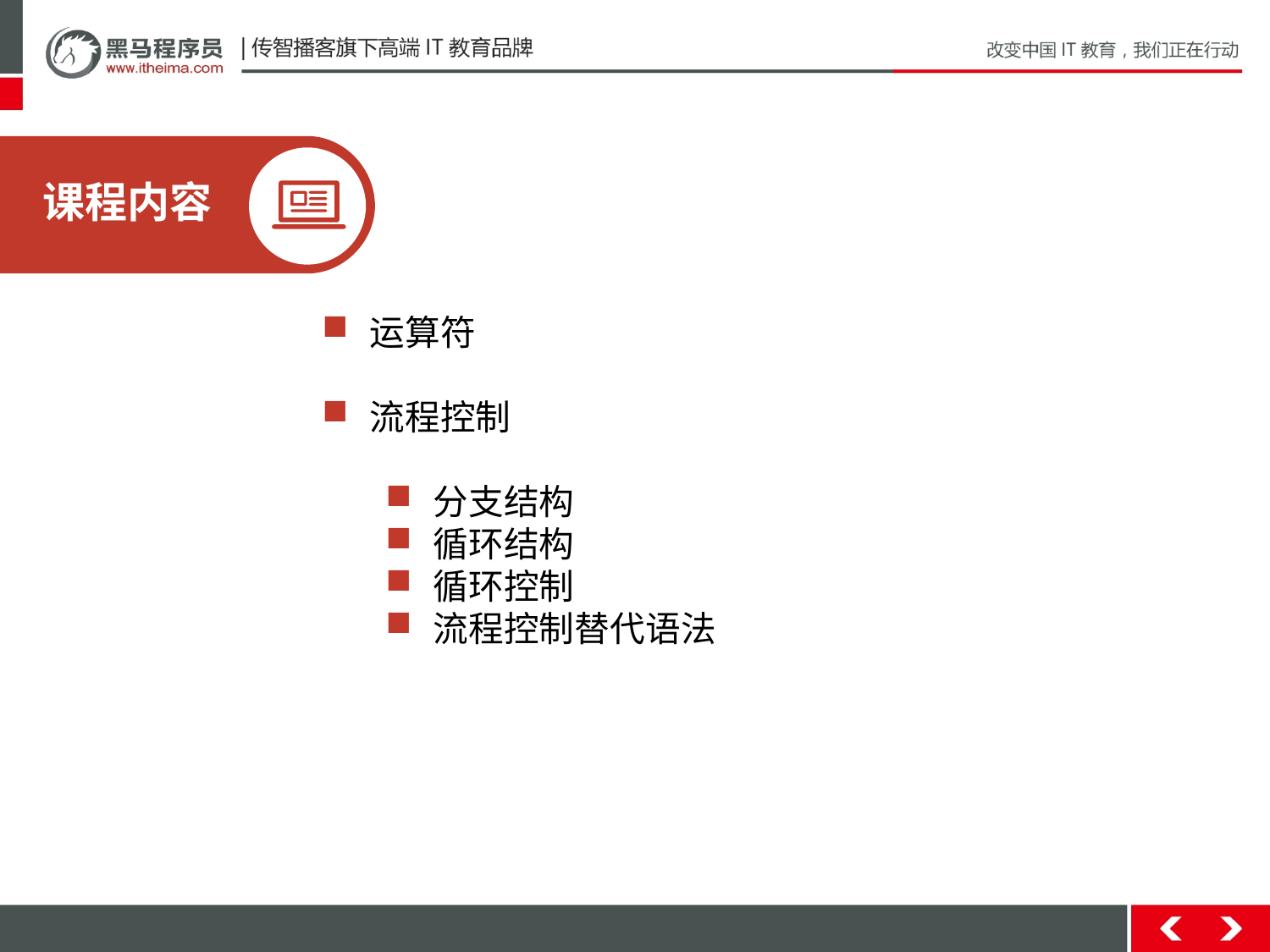

课程内容

运算符

流程控制

分支结构
循环结构
循环控制
流程控制替代语法